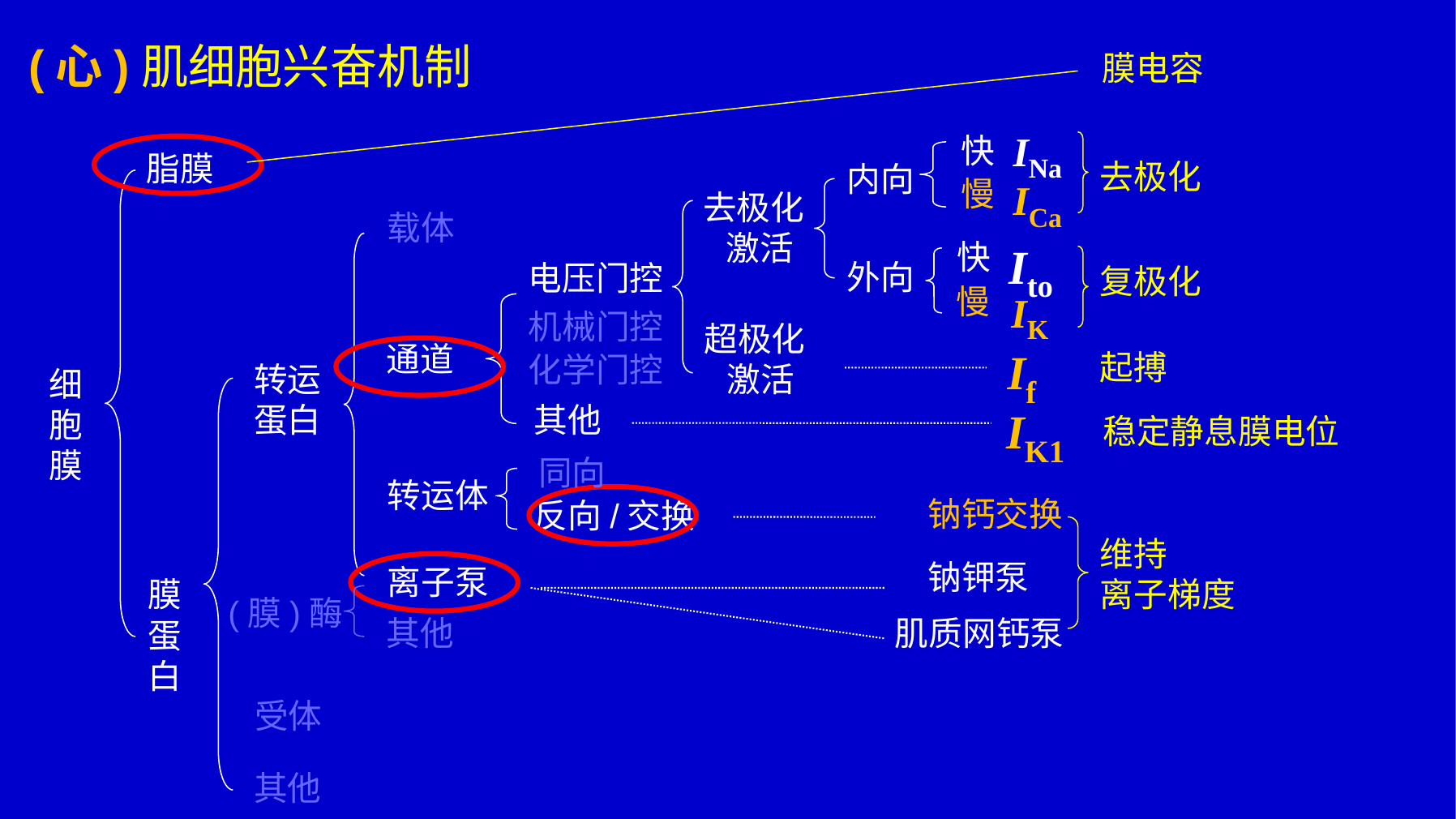

(心)肌细胞兴奋机制

膜电容

INa
快

慢

去极化

脂膜
内向

外向
ICa

去极化
  激活

超极化
  激活
载体
Ito
快

慢

复极化
电压门控
IK

机械门控
If

通道

起搏
化学门控
转运
蛋白
细
胞
膜

IK1

其他
稳定静息膜电位
同向
转运体

钠钙交换

反向/交换

维持
离子梯度
钠钾泵

肌质网钙泵

离子泵
膜
蛋
白
(膜)酶

其他
受体
其他